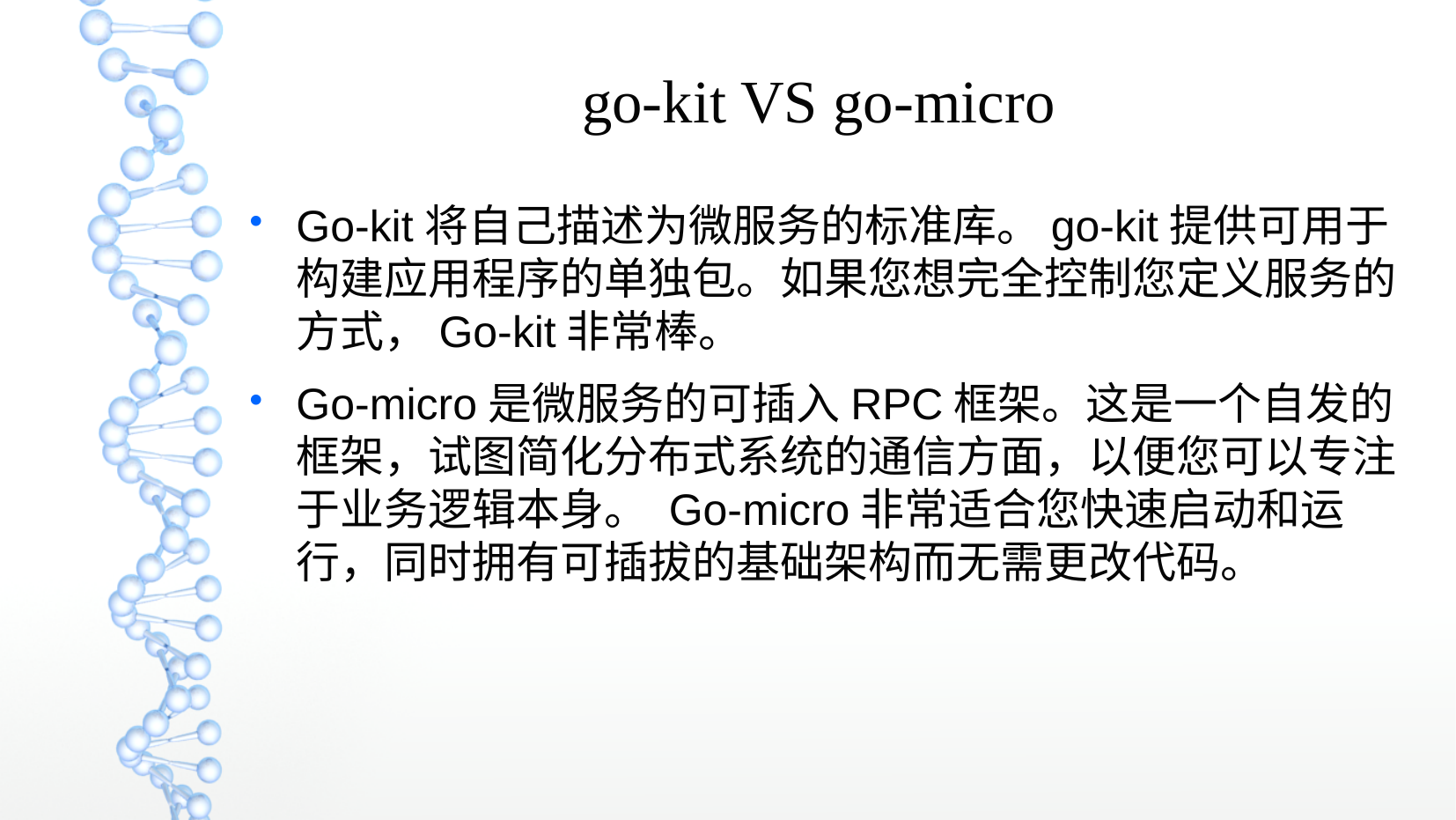

go-kit VS go-micro
Go-kit将自己描述为微服务的标准库。go-kit提供可用于构建应用程序的单独包。如果您想完全控制您定义服务的方式，Go-kit非常棒。
Go-micro是微服务的可插入RPC框架。这是一个自发的框架，试图简化分布式系统的通信方面，以便您可以专注于业务逻辑本身。 Go-micro非常适合您快速启动和运行，同时拥有可插拔的基础架构而无需更改代码。